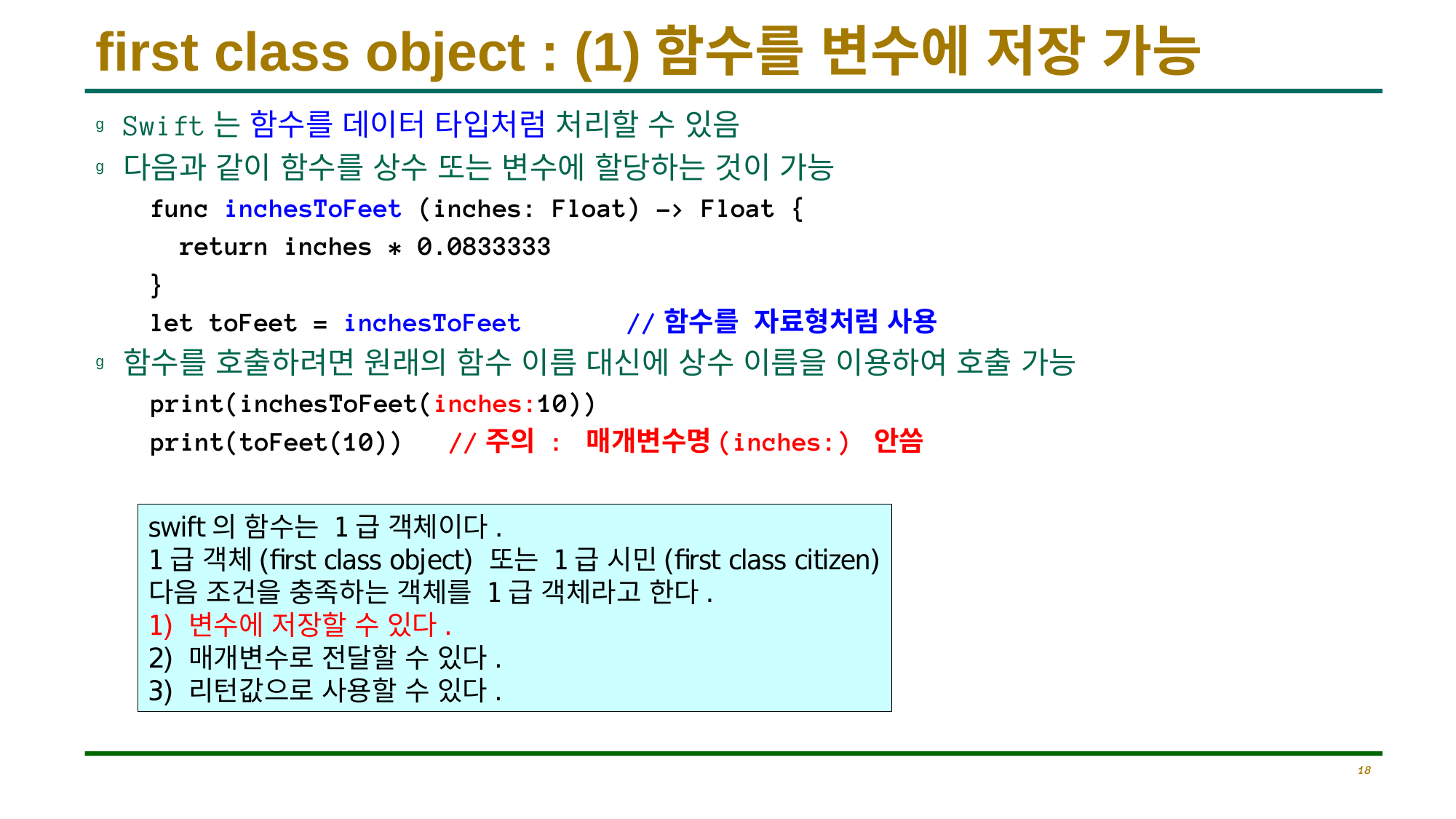

# first class object : (1)함수를 변수에 저장 가능
Swift는 함수를 데이터 타입처럼 처리할 수 있음
다음과 같이 함수를 상수 또는 변수에 할당하는 것이 가능
func inchesToFeet (inches: Float) -> Float {
  return inches * 0.0833333
}
let toFeet = inchesToFeet       //함수를  자료형처럼 사용
함수를 호출하려면 원래의 함수 이름 대신에 상수 이름을 이용하여 호출 가능
print(inchesToFeet(inches:10))
print(toFeet(10))   //주의 : 매개변수명(inches:) 안씀
swift의 함수는 1급 객체이다.
1급 객체(first class object) 또는 1급 시민(first class citizen)
다음 조건을 충족하는 객체를 1급 객체라고 한다.
1) 변수에 저장할 수 있다.
2) 매개변수로 전달할 수 있다.
3) 리턴값으로 사용할 수 있다.